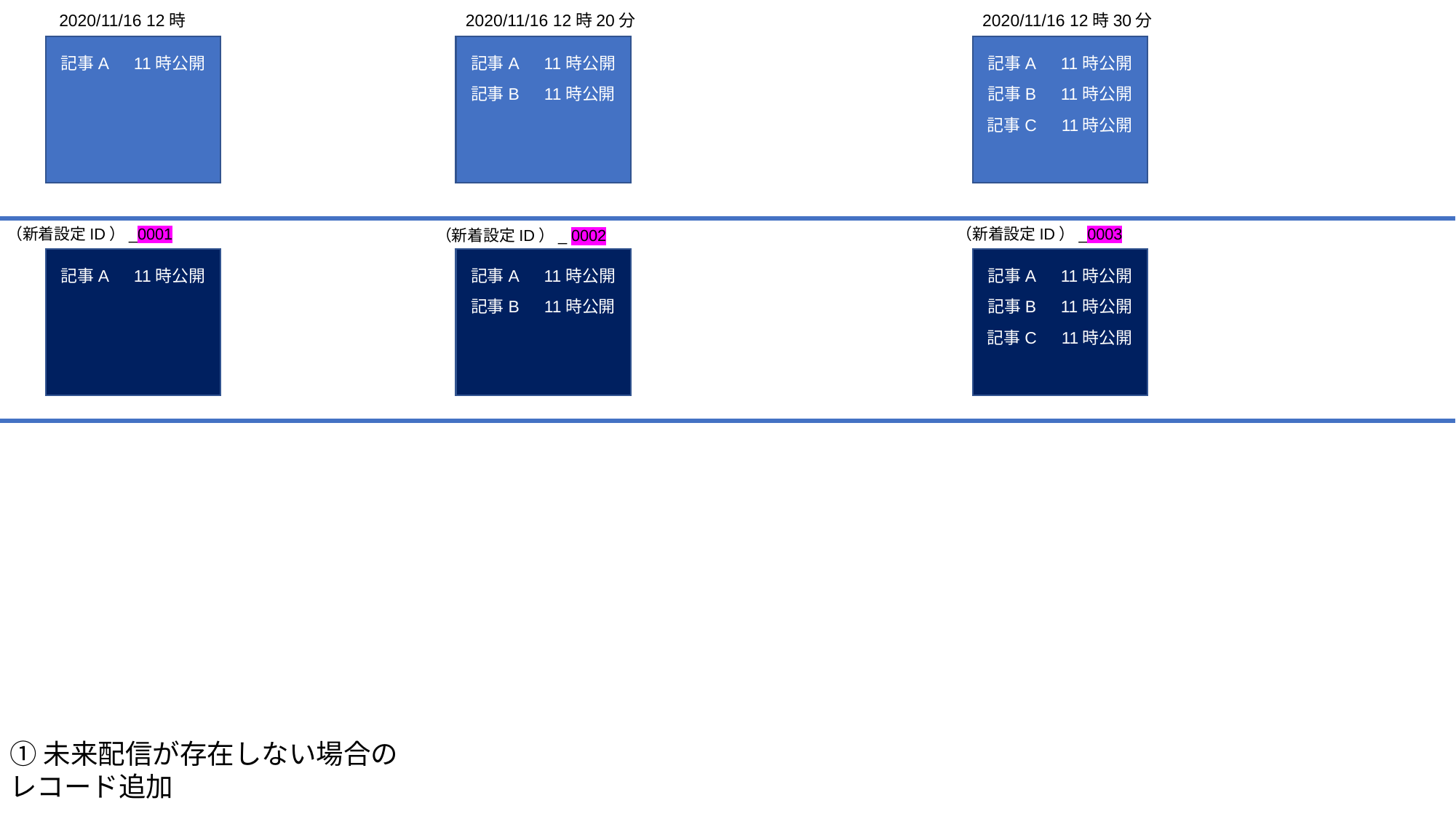

2020/11/16 12時
2020/11/16 12時20分

記事A　11時公開
記事B　11時公開
（新着設定ID）_ 0002

記事A　11時公開
記事B　11時公開
2020/11/16 12時30分

記事A　11時公開
記事B　11時公開
記事C　11時公開
（新着設定ID）_0003

記事A　11時公開
記事B　11時公開
記事C　11時公開

記事A　11時公開
（新着設定ID）_0001

記事A　11時公開
①未来配信が存在しない場合の
レコード追加